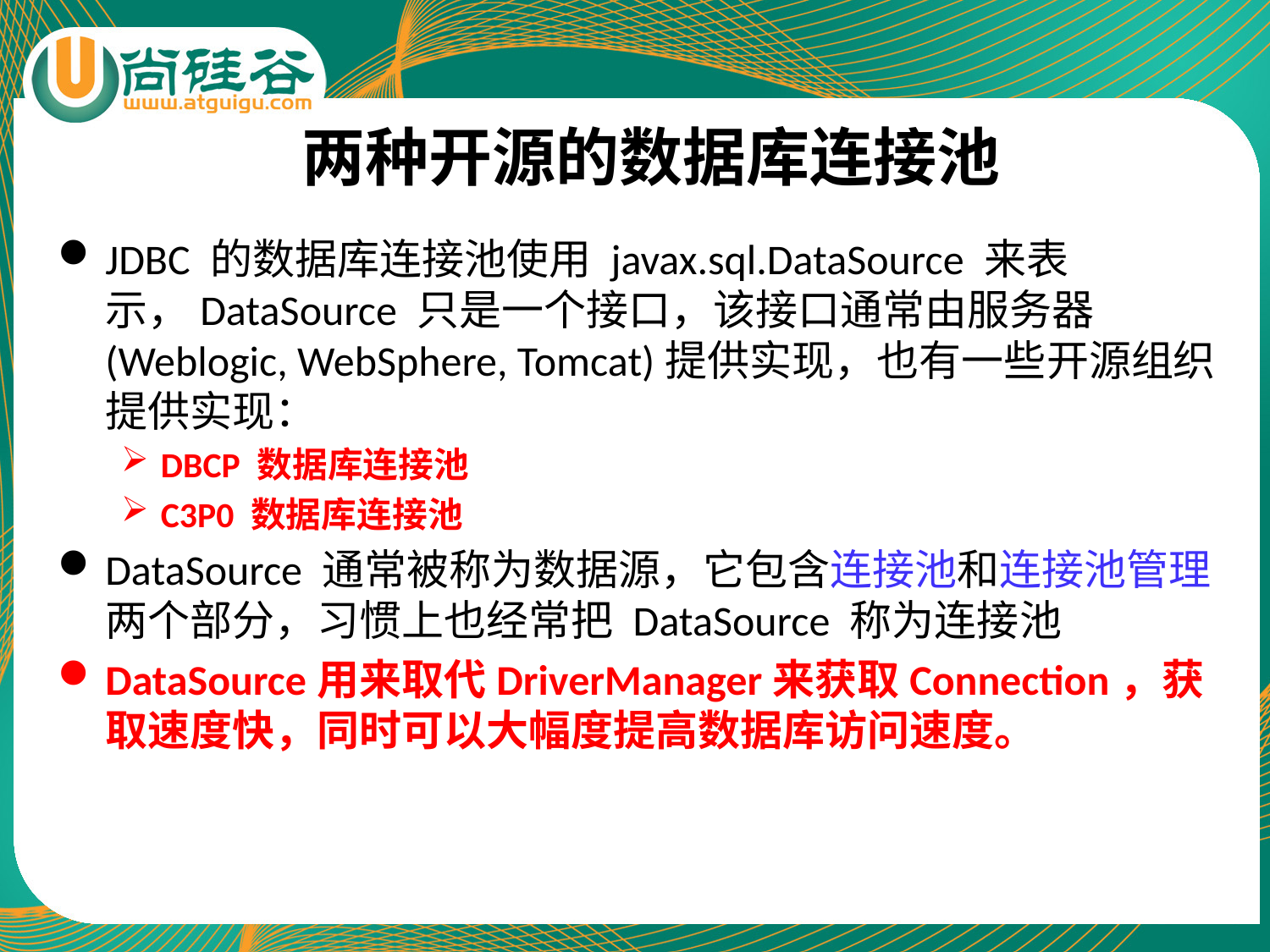

# 两种开源的数据库连接池
JDBC 的数据库连接池使用 javax.sql.DataSource 来表示，DataSource 只是一个接口，该接口通常由服务器(Weblogic, WebSphere, Tomcat)提供实现，也有一些开源组织提供实现：
DBCP 数据库连接池
C3P0 数据库连接池
DataSource 通常被称为数据源，它包含连接池和连接池管理两个部分，习惯上也经常把 DataSource 称为连接池
DataSource用来取代DriverManager来获取Connection，获取速度快，同时可以大幅度提高数据库访问速度。